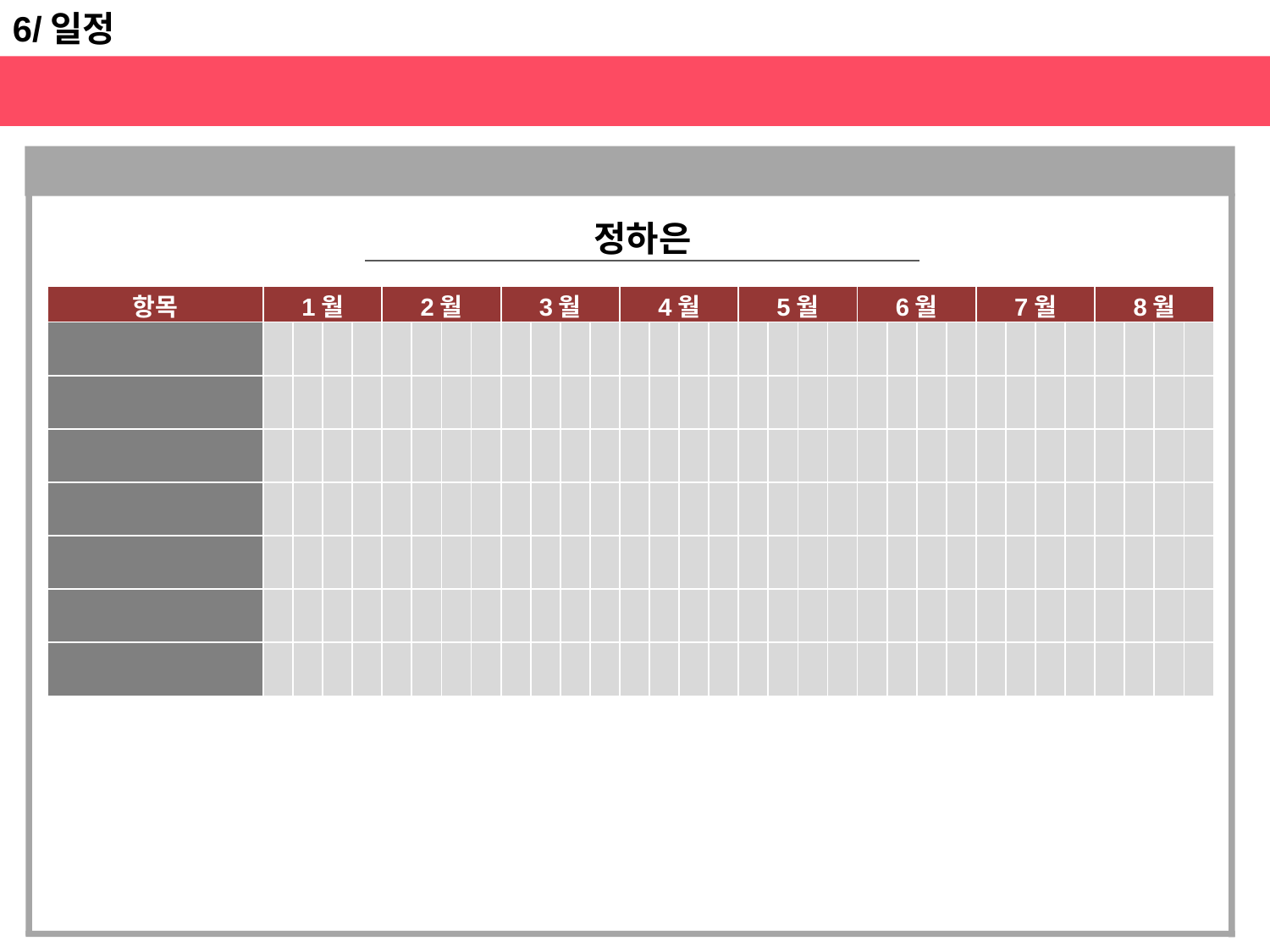

6/일정

정하은
| 항목 | 1월 |  |  |  | 2월 |  |  |  | 3월 |  |  |  | 4월 |  |  |  | 5월 |  |  |  | 6월 |  |  |  | 7월 |  |  |  | 8월 |  |  |  |
| --- | --- | --- | --- | --- | --- | --- | --- | --- | --- | --- | --- | --- | --- | --- | --- | --- | --- | --- | --- | --- | --- | --- | --- | --- | --- | --- | --- | --- | --- | --- | --- | --- |
|  |  |  |  |  |  |  |  |  |  |  |  |  |  |  |  |  |  |  |  |  |  |  |  |  |  |  |  |  |  |  |  |  |
|  |  |  |  |  |  |  |  |  |  |  |  |  |  |  |  |  |  |  |  |  |  |  |  |  |  |  |  |  |  |  |  |  |
|  |  |  |  |  |  |  |  |  |  |  |  |  |  |  |  |  |  |  |  |  |  |  |  |  |  |  |  |  |  |  |  |  |
|  |  |  |  |  |  |  |  |  |  |  |  |  |  |  |  |  |  |  |  |  |  |  |  |  |  |  |  |  |  |  |  |  |
|  |  |  |  |  |  |  |  |  |  |  |  |  |  |  |  |  |  |  |  |  |  |  |  |  |  |  |  |  |  |  |  |  |
|  |  |  |  |  |  |  |  |  |  |  |  |  |  |  |  |  |  |  |  |  |  |  |  |  |  |  |  |  |  |  |  |  |
|  |  |  |  |  |  |  |  |  |  |  |  |  |  |  |  |  |  |  |  |  |  |  |  |  |  |  |  |  |  |  |  |  |